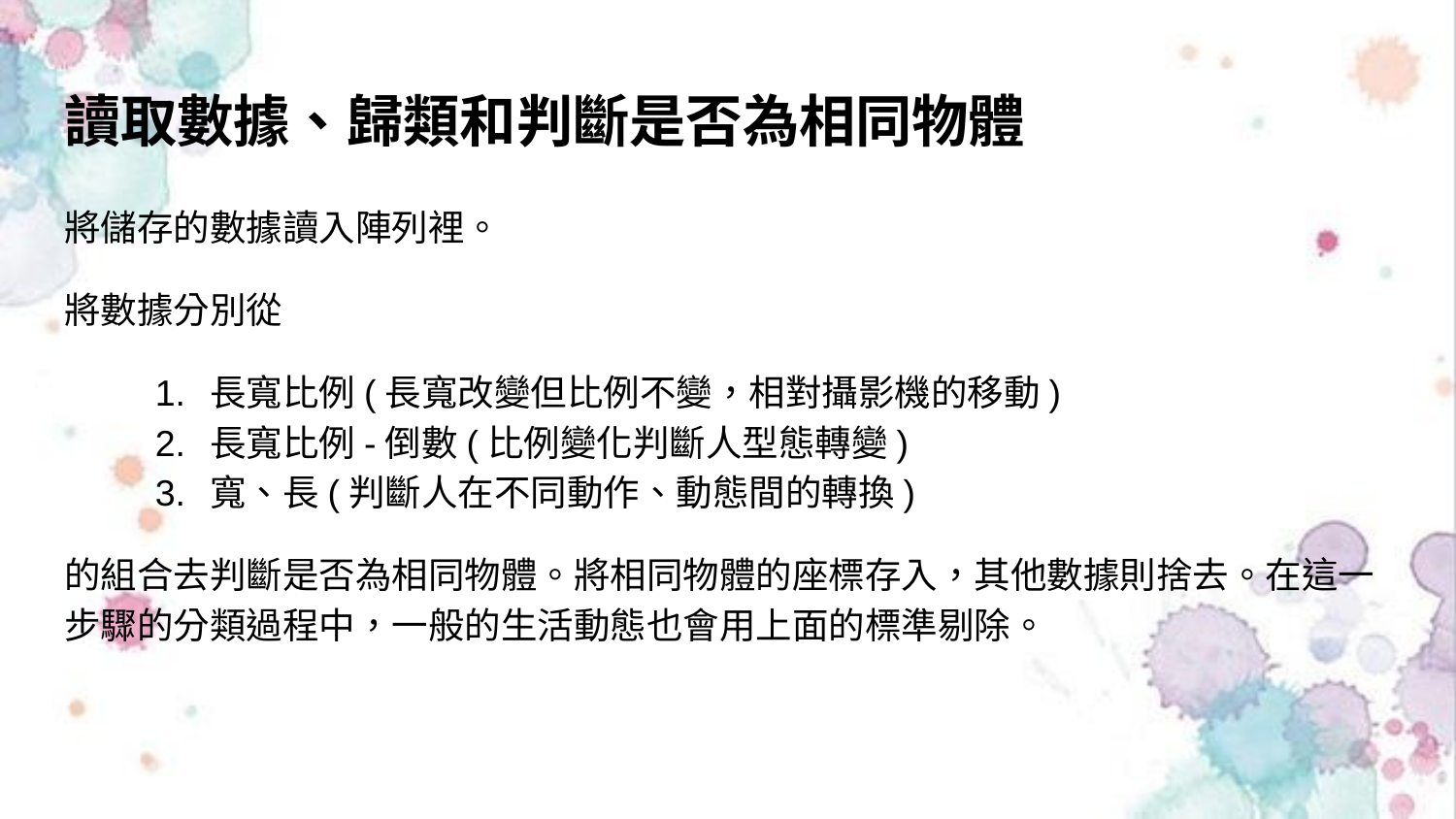

# 讀取數據、歸類和判斷是否為相同物體
將儲存的數據讀入陣列裡。
將數據分別從
長寬比例(長寬改變但比例不變，相對攝影機的移動)
長寬比例-倒數(比例變化判斷人型態轉變)
寬、長(判斷人在不同動作、動態間的轉換)
的組合去判斷是否為相同物體。將相同物體的座標存入，其他數據則捨去。在這一步驟的分類過程中，一般的生活動態也會用上面的標準剔除。